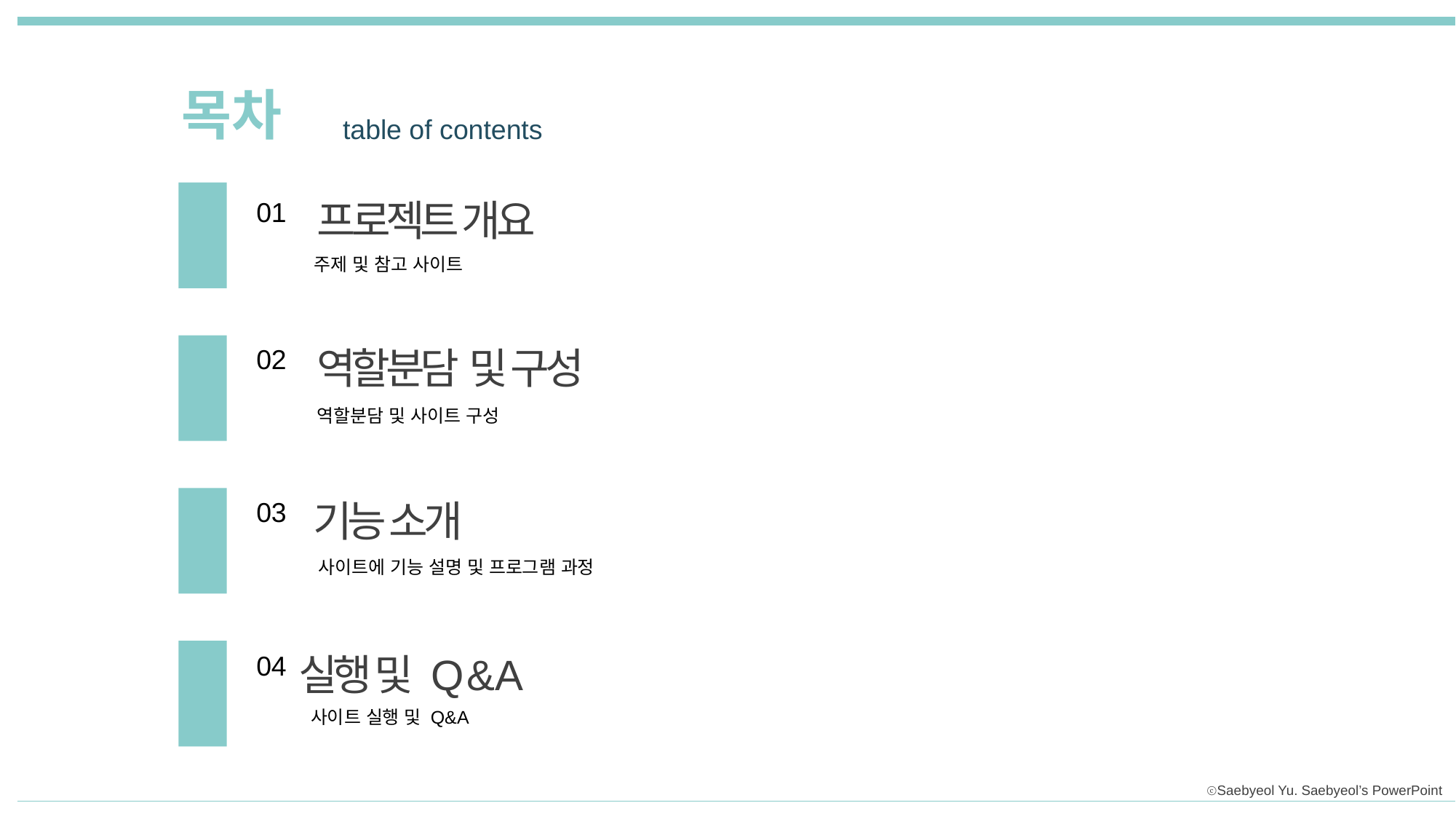

목차
table of contents

프로젝트 개요
01
주제 및 참고 사이트

역할분담  및 구성
02
역할분담 및 사이트 구성

기능 소개
03
사이트에 기능 설명 및 프로그램 과정

실행 및 Q & A
04
사이트 실행 및 Q&A